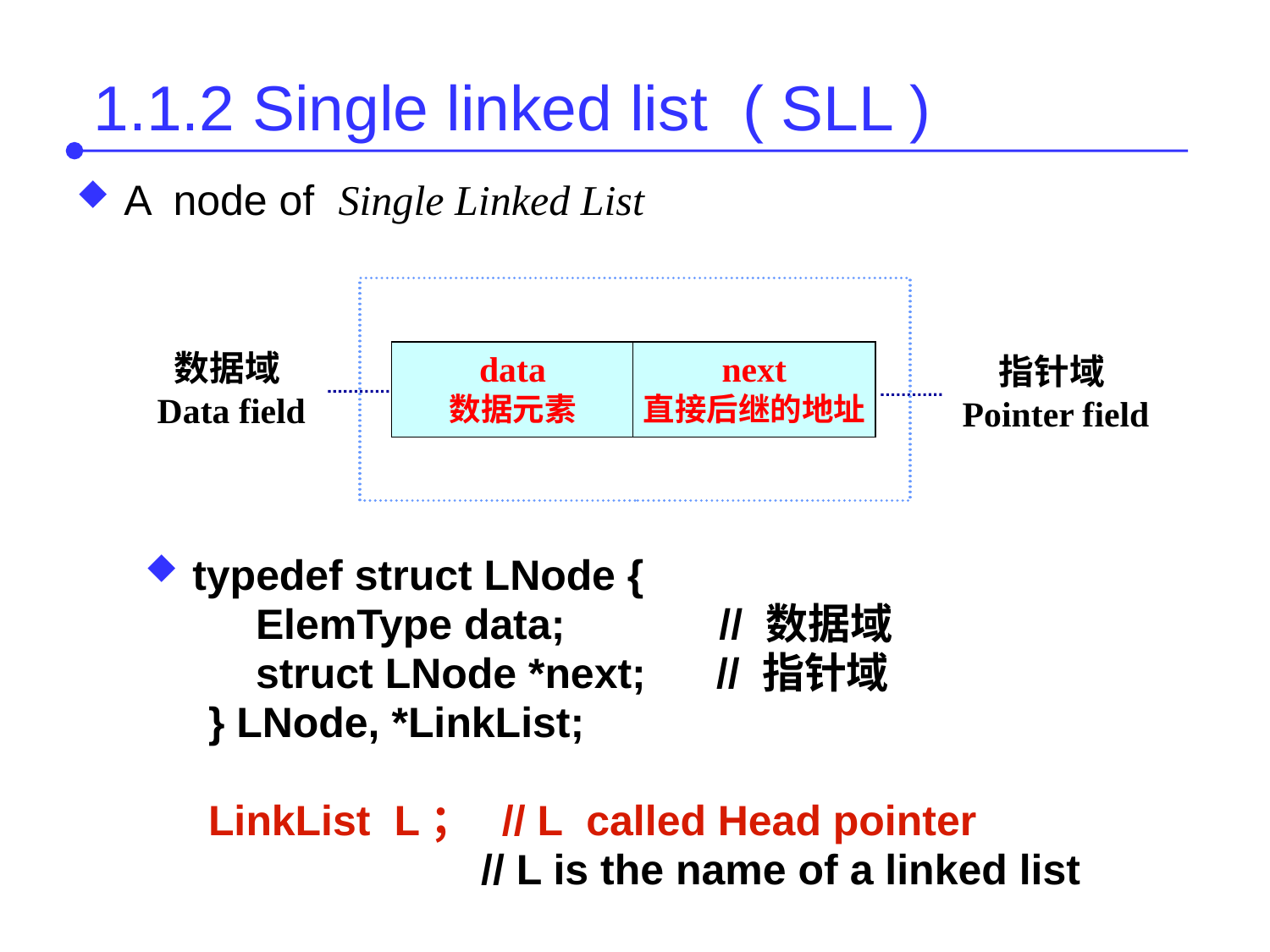

1.1.2 Single linked list  ( SLL )
A  node of  Single Linked List

data
数据元素
next
直接后继的地址
数据域Data field
指针域Pointer field

typedef struct LNode {
    ElemType data; 	           // 数据域
    struct LNode *next; 	// 指针域
} LNode, *LinkList;

LinkList  L；  // L  called Head pointer
                       // L is the name of a linked list